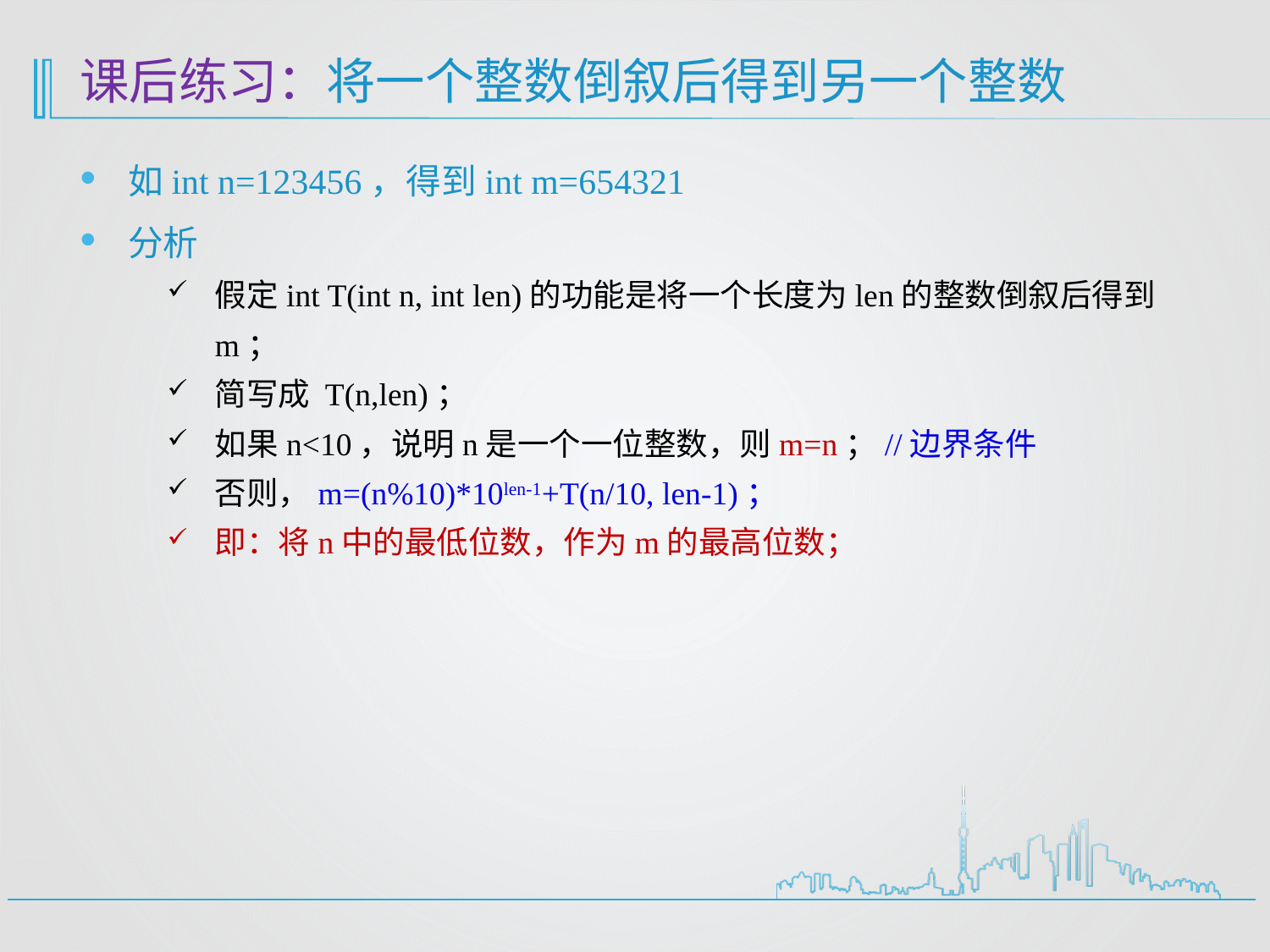

# 课后练习：将一个整数倒叙后得到另一个整数
如int n=123456，得到int m=654321
分析
假定int T(int n, int len)的功能是将一个长度为len的整数倒叙后得到m；
简写成 T(n,len)；
如果n<10，说明n是一个一位整数，则m=n；//边界条件
否则，m=(n%10)*10len-1+T(n/10, len-1)；
即：将n中的最低位数，作为m的最高位数；